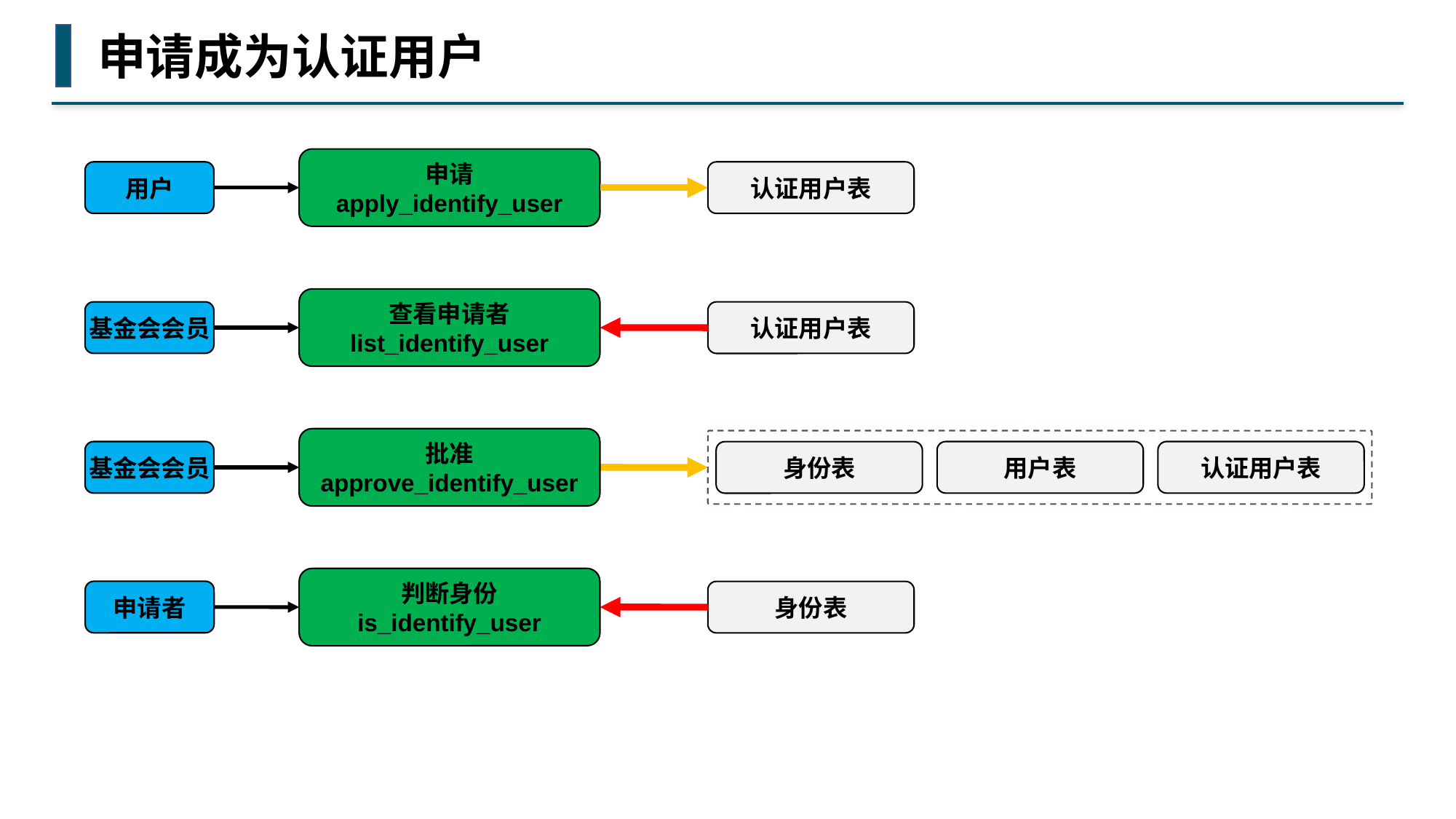

申请成为认证用户

申请
apply_identify_user
用户
认证用户表
查看申请者
list_identify_user
基金会会员
认证用户表
批准
approve_identify_user

用户表
认证用户表
身份表
基金会会员
判断身份
is_identify_user
申请者
身份表